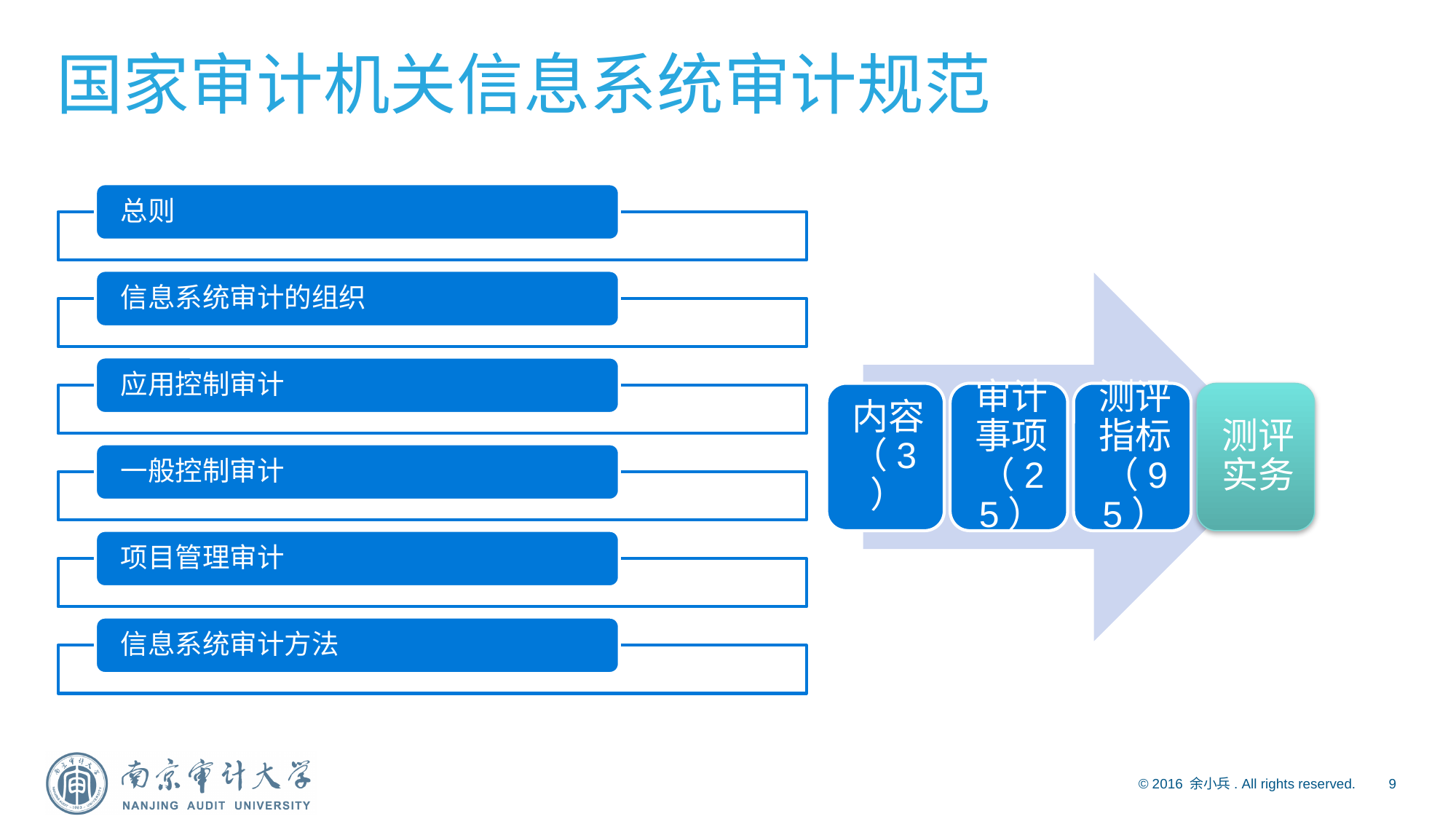

# 国家审计机关信息系统审计规范
总则
信息系统审计的组织
应用控制审计
一般控制审计
项目管理审计
信息系统审计方法
内容（3）
审计事项（25）
测评指标（95）
测评实务